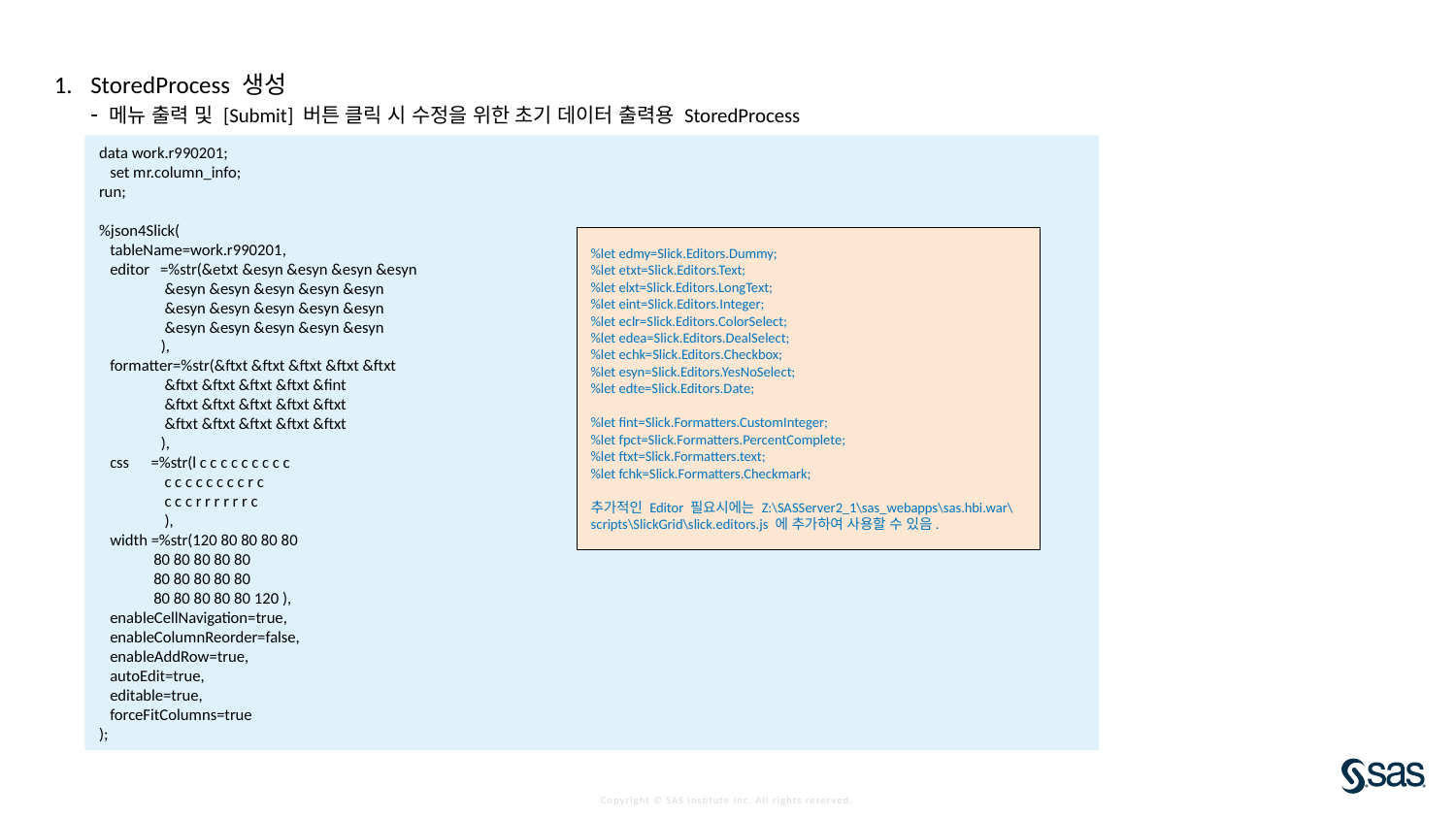

StoredProcess 생성
- 메뉴 출력 및 [Submit] 버튼 클릭 시 수정을 위한 초기 데이터 출력용 StoredProcess
data work.r990201;
   set mr.column_info;
run;

%json4Slick(
   tableName=work.r990201,
   editor   =%str(&etxt &esyn &esyn &esyn &esyn
                  &esyn &esyn &esyn &esyn &esyn
                  &esyn &esyn &esyn &esyn &esyn
                  &esyn &esyn &esyn &esyn &esyn
                 ),
   formatter=%str(&ftxt &ftxt &ftxt &ftxt &ftxt
                  &ftxt &ftxt &ftxt &ftxt &fint
                  &ftxt &ftxt &ftxt &ftxt &ftxt
                  &ftxt &ftxt &ftxt &ftxt &ftxt
                 ),
   css      =%str(l c c c c c c c c c
                  c c c c c c c c r c
                  c c c r r r r r r c
                  ),
   width =%str(120 80 80 80 80
               80 80 80 80 80
               80 80 80 80 80
               80 80 80 80 80 120 ),
   enableCellNavigation=true,
   enableColumnReorder=false,
   enableAddRow=true,
   autoEdit=true,
   editable=true,
   forceFitColumns=true
);
%let edmy=Slick.Editors.Dummy;
%let etxt=Slick.Editors.Text;
%let elxt=Slick.Editors.LongText;
%let eint=Slick.Editors.Integer;
%let eclr=Slick.Editors.ColorSelect;
%let edea=Slick.Editors.DealSelect;
%let echk=Slick.Editors.Checkbox;
%let esyn=Slick.Editors.YesNoSelect;
%let edte=Slick.Editors.Date;

%let fint=Slick.Formatters.CustomInteger;
%let fpct=Slick.Formatters.PercentComplete;
%let ftxt=Slick.Formatters.text;
%let fchk=Slick.Formatters.Checkmark;

추가적인 Editor 필요시에는 Z:\SASServer2_1\sas_webapps\sas.hbi.war\scripts\SlickGrid\slick.editors.js 에 추가하여 사용할 수 있음.